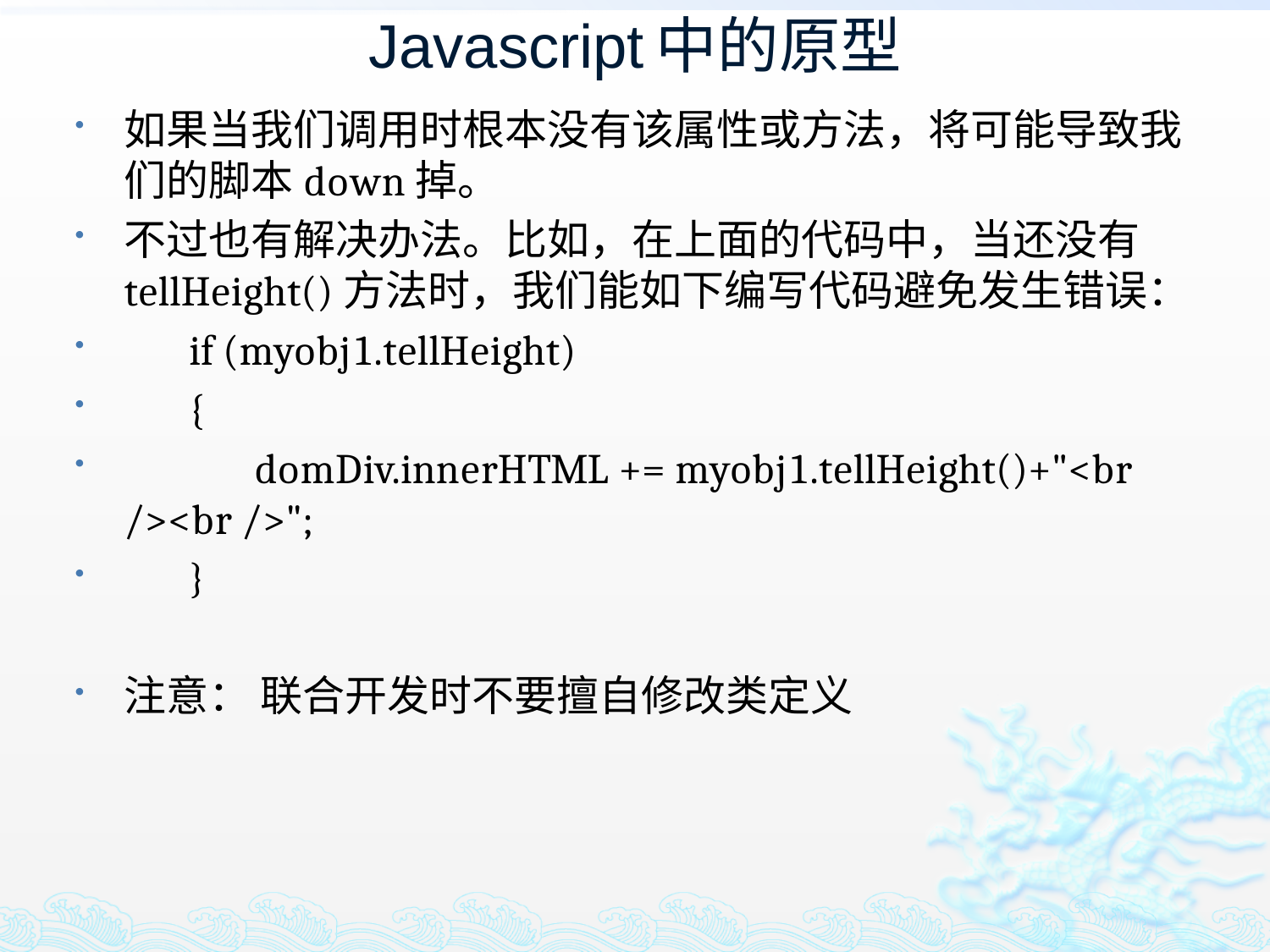

# Javascript中的原型
如果当我们调用时根本没有该属性或方法，将可能导致我们的脚本down掉。
不过也有解决办法。比如，在上面的代码中，当还没有tellHeight()方法时，我们能如下编写代码避免发生错误：
       if (myobj1.tellHeight)
       {
              domDiv.innerHTML += myobj1.tellHeight()+"<br /><br />";
       }

注意： 联合开发时不要擅自修改类定义